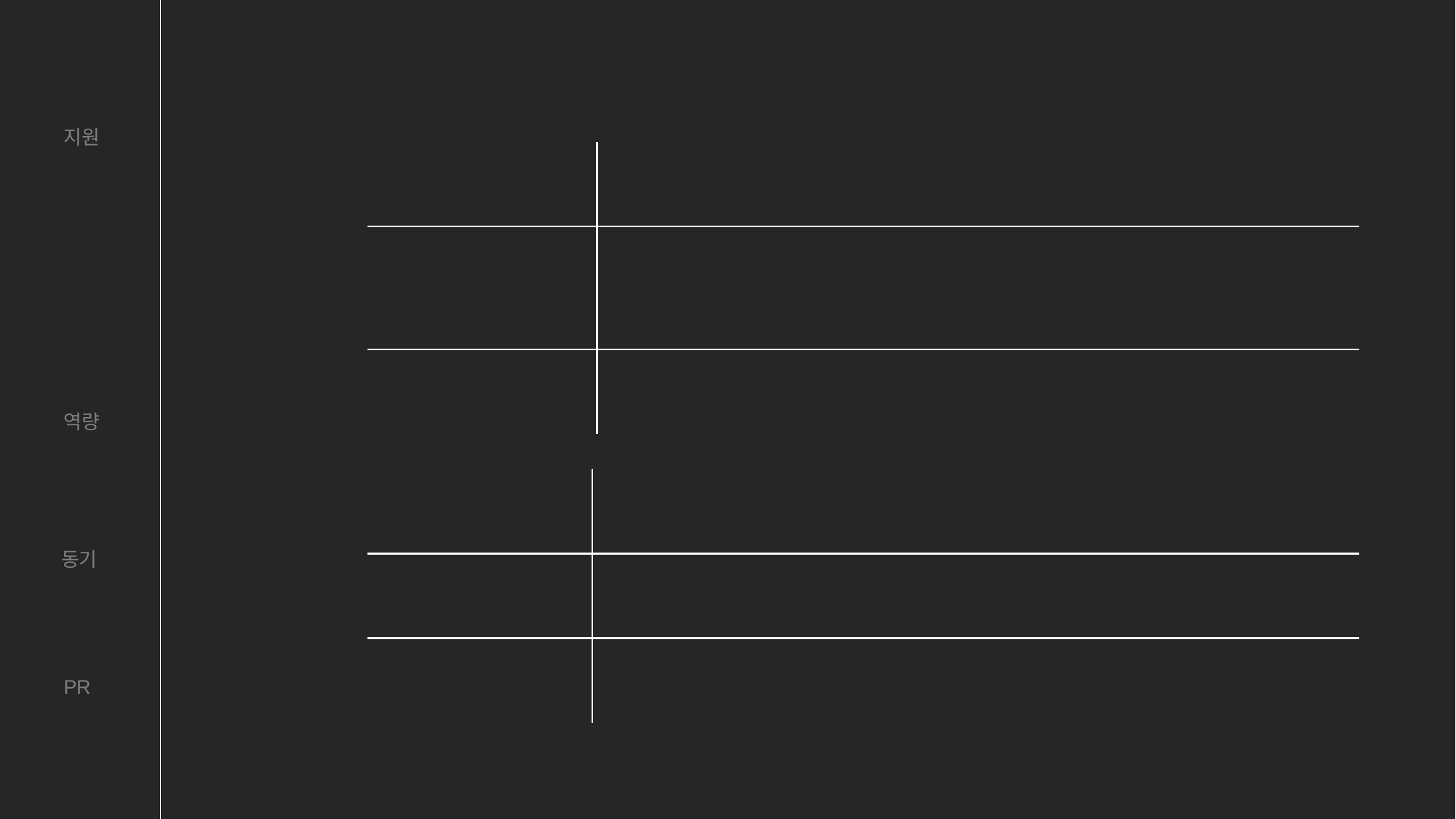

지원
| 교육사항 | 2021.05 ~ 2021.10 | 멀티캠퍼스 | 데이터 사이언스 전문가과정 전일제 과정 수료 |
| --- | --- | --- |
|  | 2019.08 ~ 2020.03 | 교육부 국제교육원 | WEST(한미대학생 연수)프로그램 수료 - 국비 지원 장학생으로 선발되어, 어학 연수 및 인턴십을 통한 글로벌 감각과 비즈니스 역량을 길렀음. |
|  | 2013.03 ~ 2019.08 | 총신대학교 | 영어교육과 - 졸업 학점 3.79/4.5 |
이력
역량
| 경력사항 | 2021.02 ~ 2021.05 | 티씨컴퍼니 | 서비스기획 인턴 - 플랫폼 서비스 기획, 시장 조사 및 분석, 서비스 인사이트 도출 업무 수행 |
| --- | --- | --- |
|  | 2019.11 ~ 2020.03 | Siller Preferred Services | 경영지원 인턴 - SNS 마케팅 기획 및 운영, 인사 노무 관련 업무 지원 |
|  | 2018.01 ~ 2018.02 | 스카우트 | 전략기획팀 체험형 인턴 - 대체인력뱅크, 취업성공패키지 등 정부 사업 기획 및 운영 지원 |
동기
PR